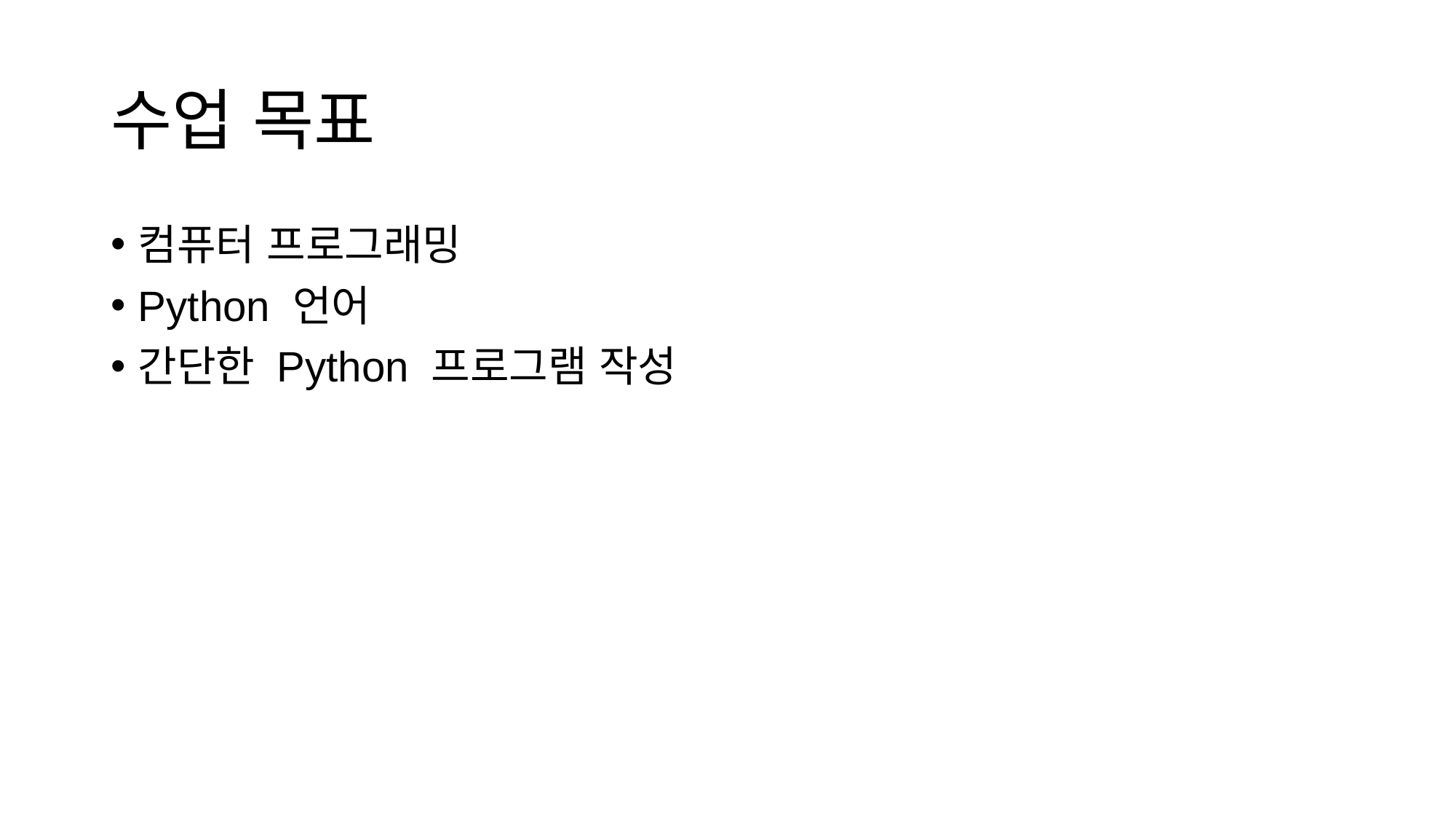

# 수업 목표
컴퓨터 프로그래밍
Python 언어
간단한 Python 프로그램 작성